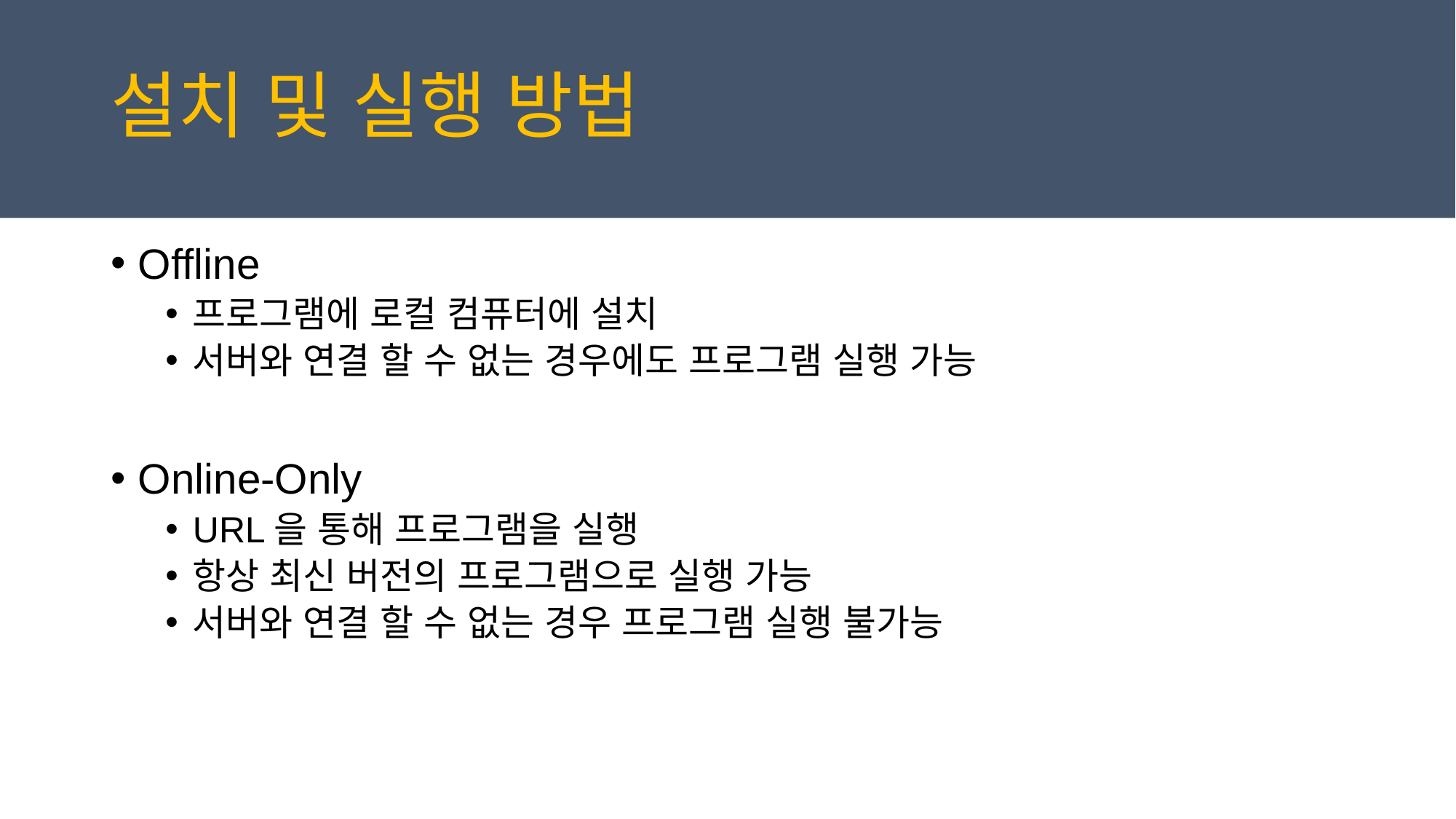

설치 및 실행 방법
Offline
프로그램에 로컬 컴퓨터에 설치
서버와 연결 할 수 없는 경우에도 프로그램 실행 가능

Online-Only
URL을 통해 프로그램을 실행
항상 최신 버전의 프로그램으로 실행 가능
서버와 연결 할 수 없는 경우 프로그램 실행 불가능